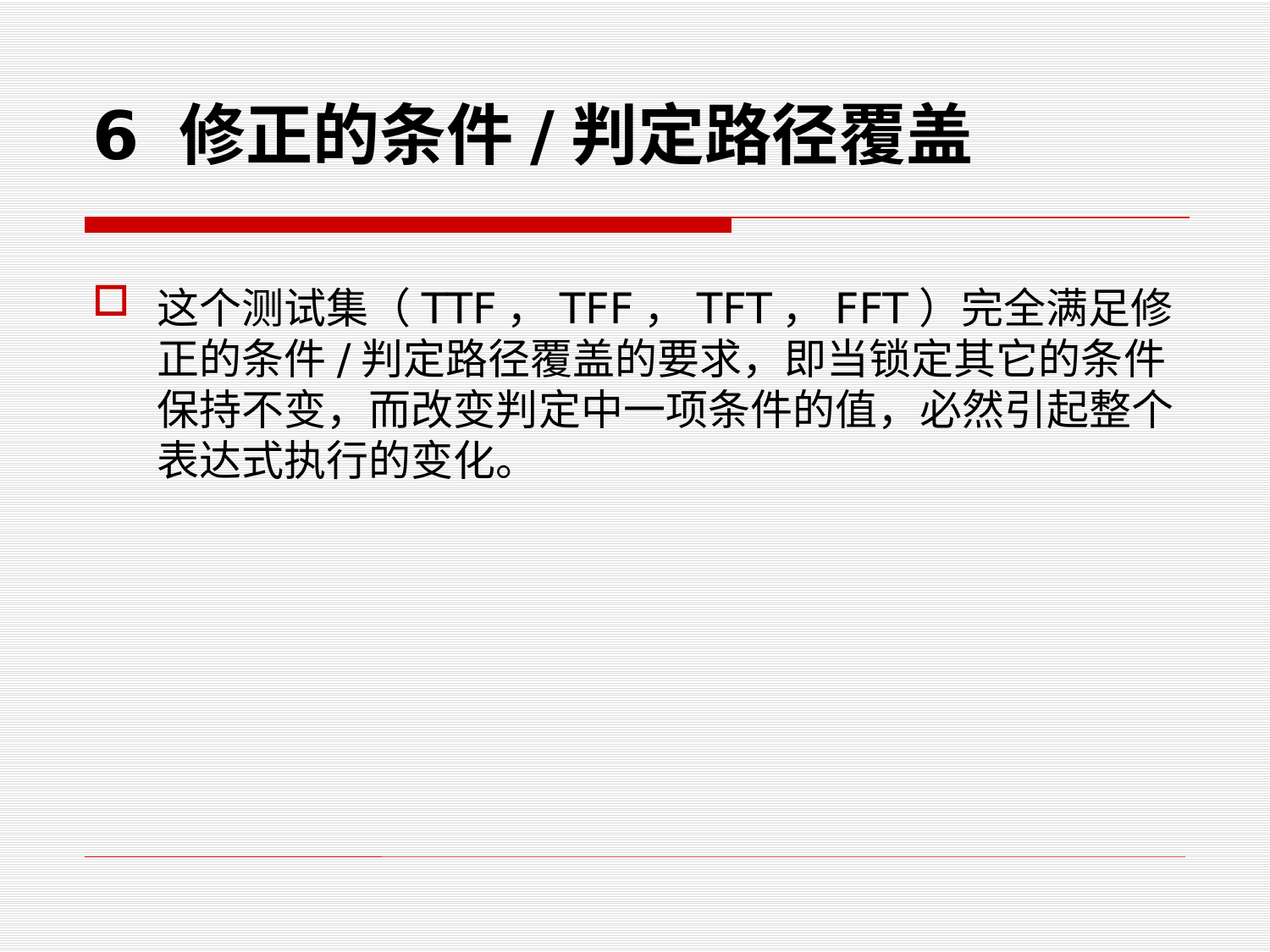

# 6 修正的条件/判定路径覆盖
这个测试集（TTF，TFF，TFT，FFT）完全满足修正的条件/判定路径覆盖的要求，即当锁定其它的条件保持不变，而改变判定中一项条件的值，必然引起整个表达式执行的变化。